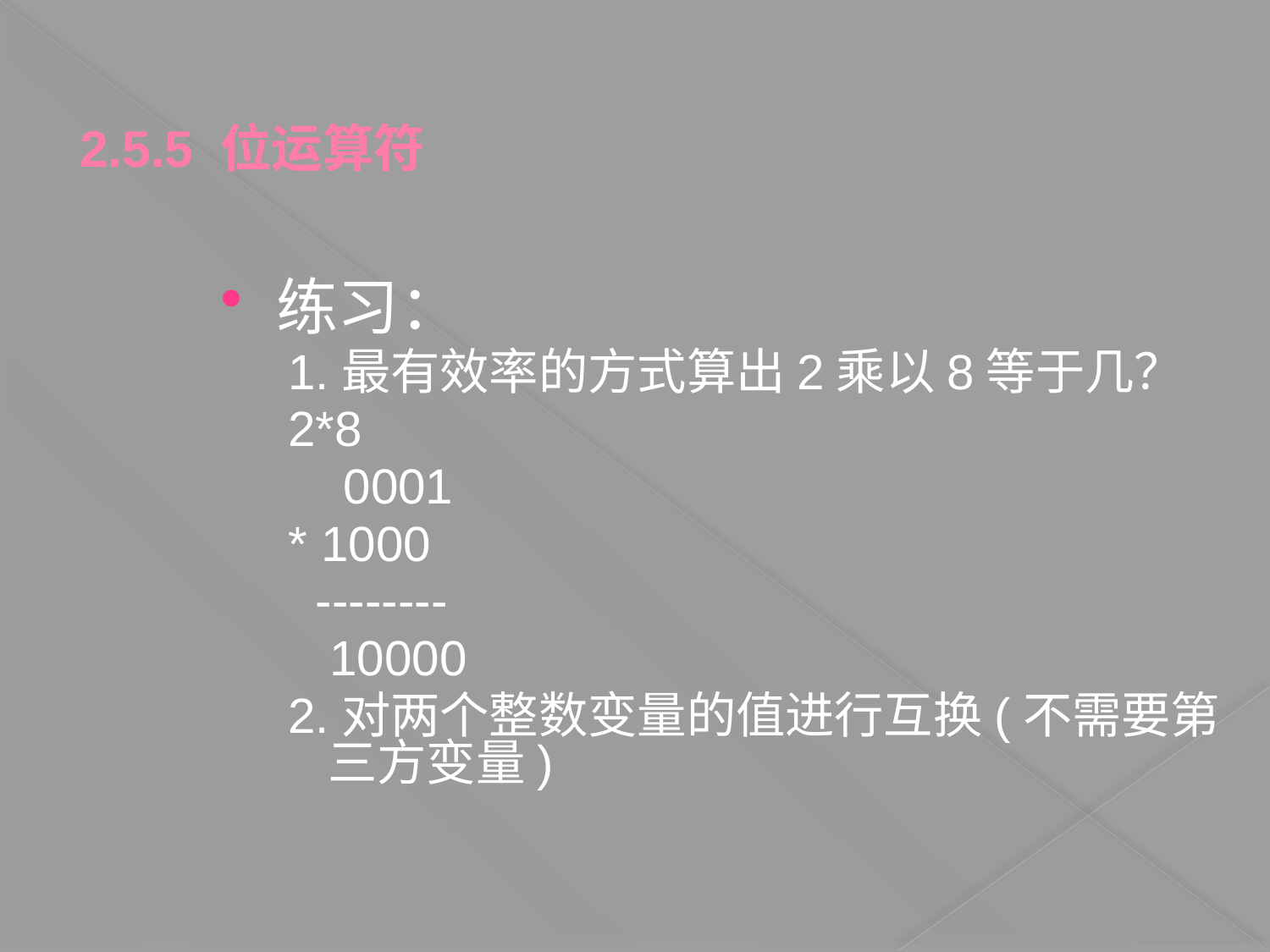

2.5.5 位运算符
# 练习：
1.最有效率的方式算出2乘以8等于几？
2*8
    0001
* 1000
  --------
   10000
2.对两个整数变量的值进行互换(不需要第三方变量)